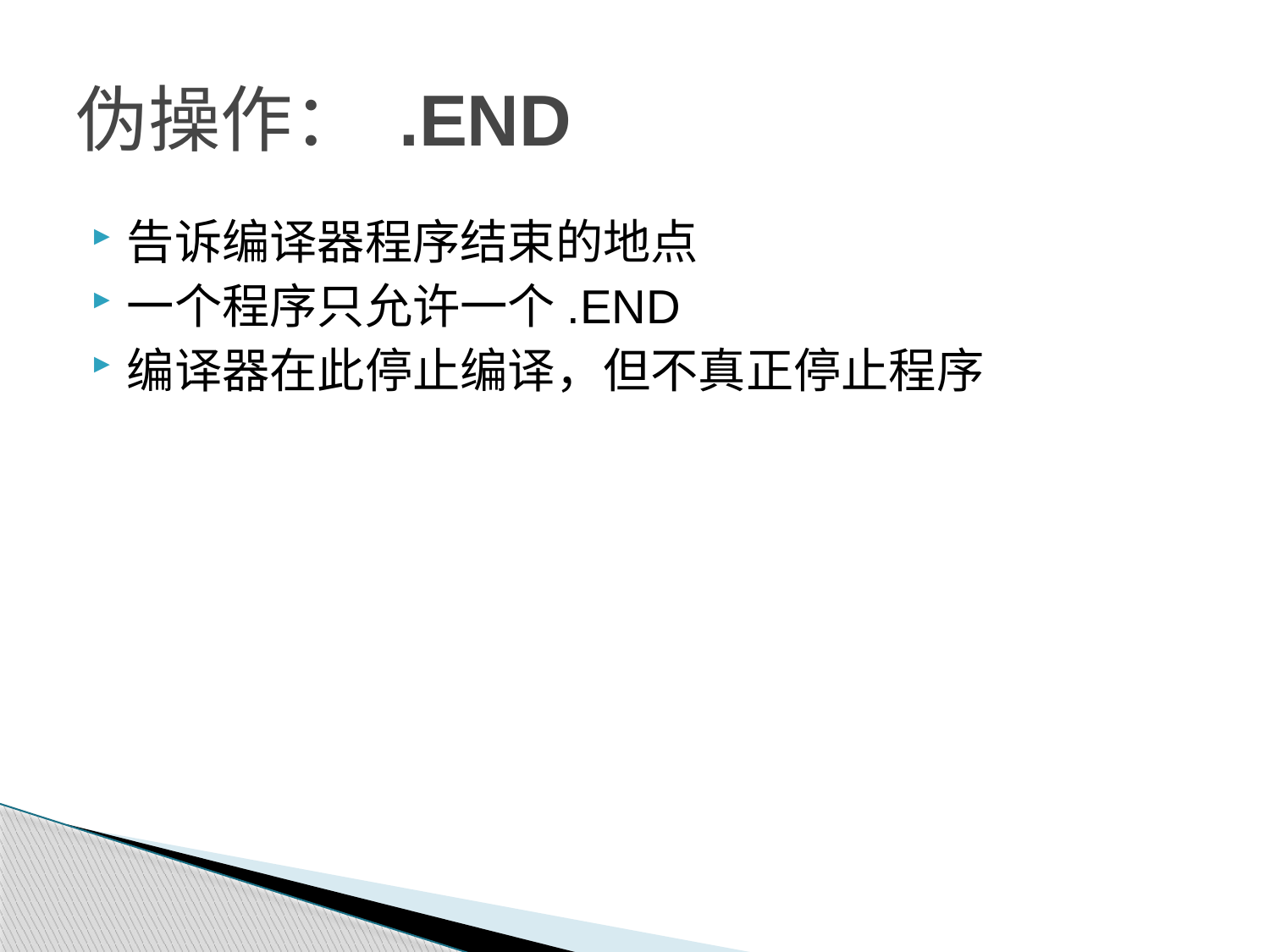

# 伪操作： .END
告诉编译器程序结束的地点
一个程序只允许一个.END
编译器在此停止编译，但不真正停止程序